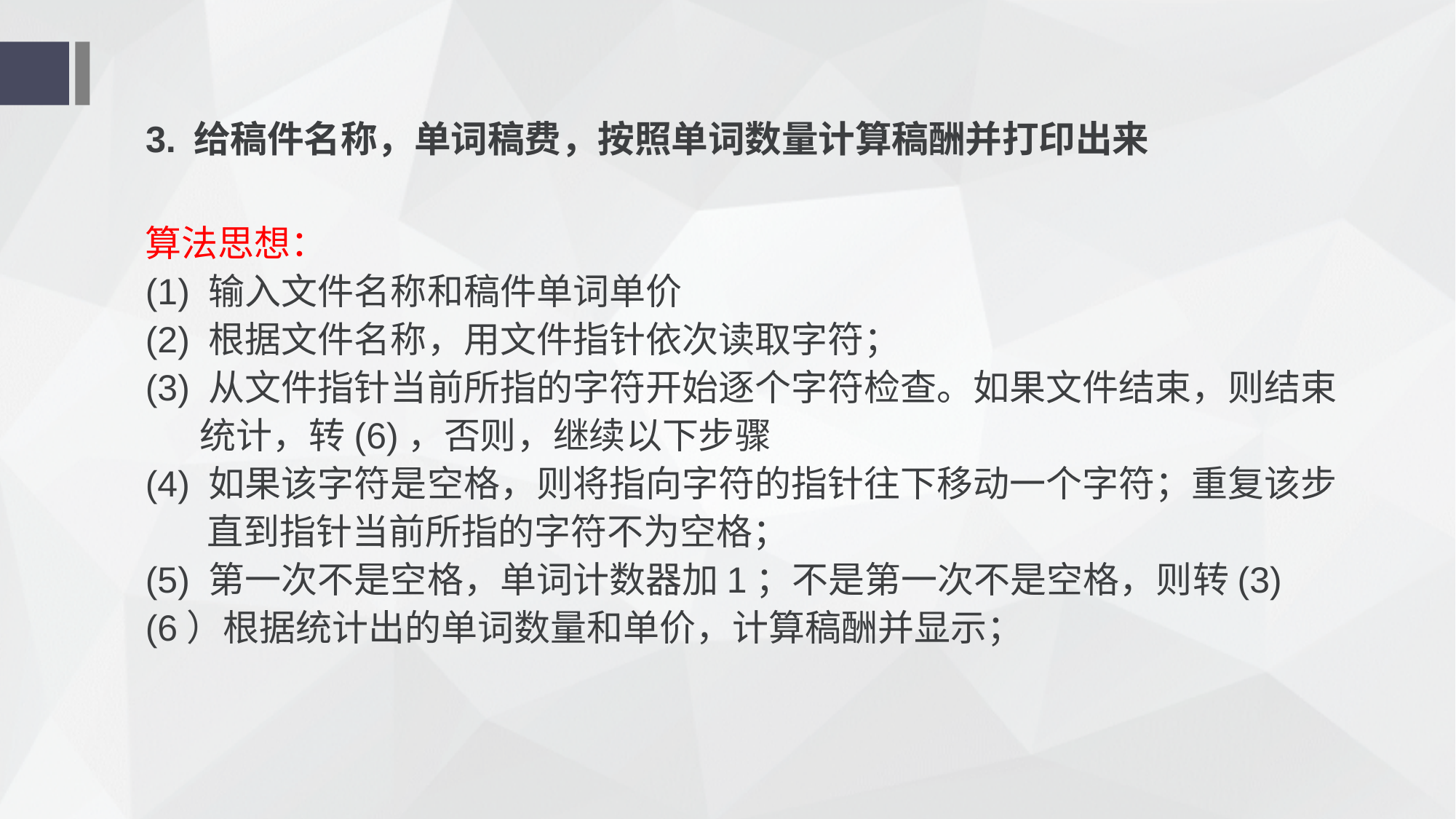

# 3. 给稿件名称，单词稿费，按照单词数量计算稿酬并打印出来
算法思想：
(1) 输入文件名称和稿件单词单价
(2) 根据文件名称，用文件指针依次读取字符；
(3) 从文件指针当前所指的字符开始逐个字符检查。如果文件结束，则结束 统计，转(6)，否则，继续以下步骤
(4) 如果该字符是空格，则将指向字符的指针往下移动一个字符；重复该步直到指针当前所指的字符不为空格；
(5) 第一次不是空格，单词计数器加1；不是第一次不是空格，则转(3)
(6）根据统计出的单词数量和单价，计算稿酬并显示；